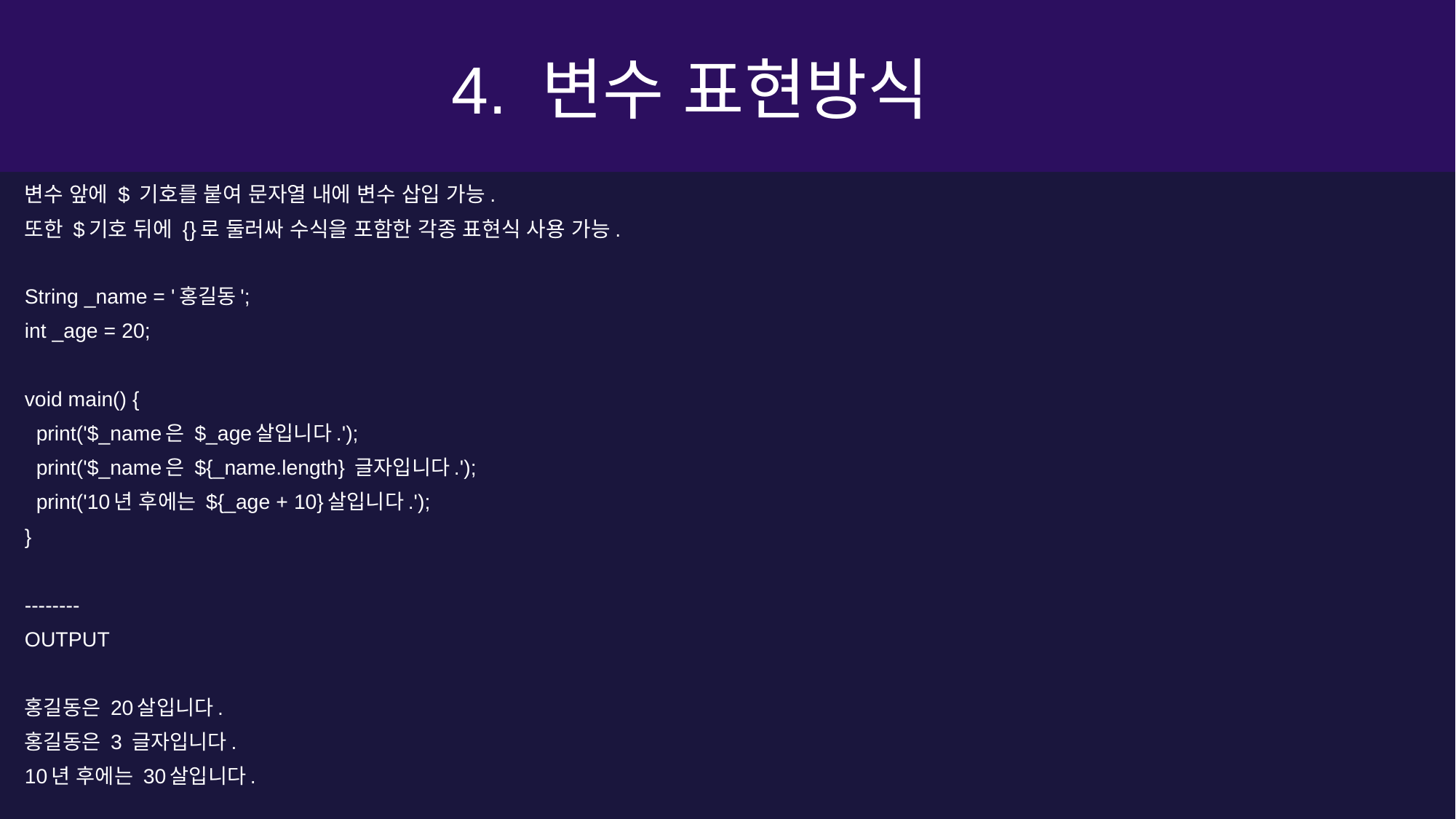

4. 변수 표현방식
변수 앞에 $ 기호를 붙여 문자열 내에 변수 삽입 가능.
또한 $기호 뒤에 {}로 둘러싸 수식을 포함한 각종 표현식 사용 가능.

String _name = '홍길동';
int _age = 20;

void main() {
  print('$_name은 $_age살입니다.');
  print('$_name은 ${_name.length} 글자입니다.');
  print('10년 후에는 ${_age + 10}살입니다.');
}

--------
OUTPUT

홍길동은 20살입니다.
홍길동은 3 글자입니다.
10년 후에는 30살입니다.